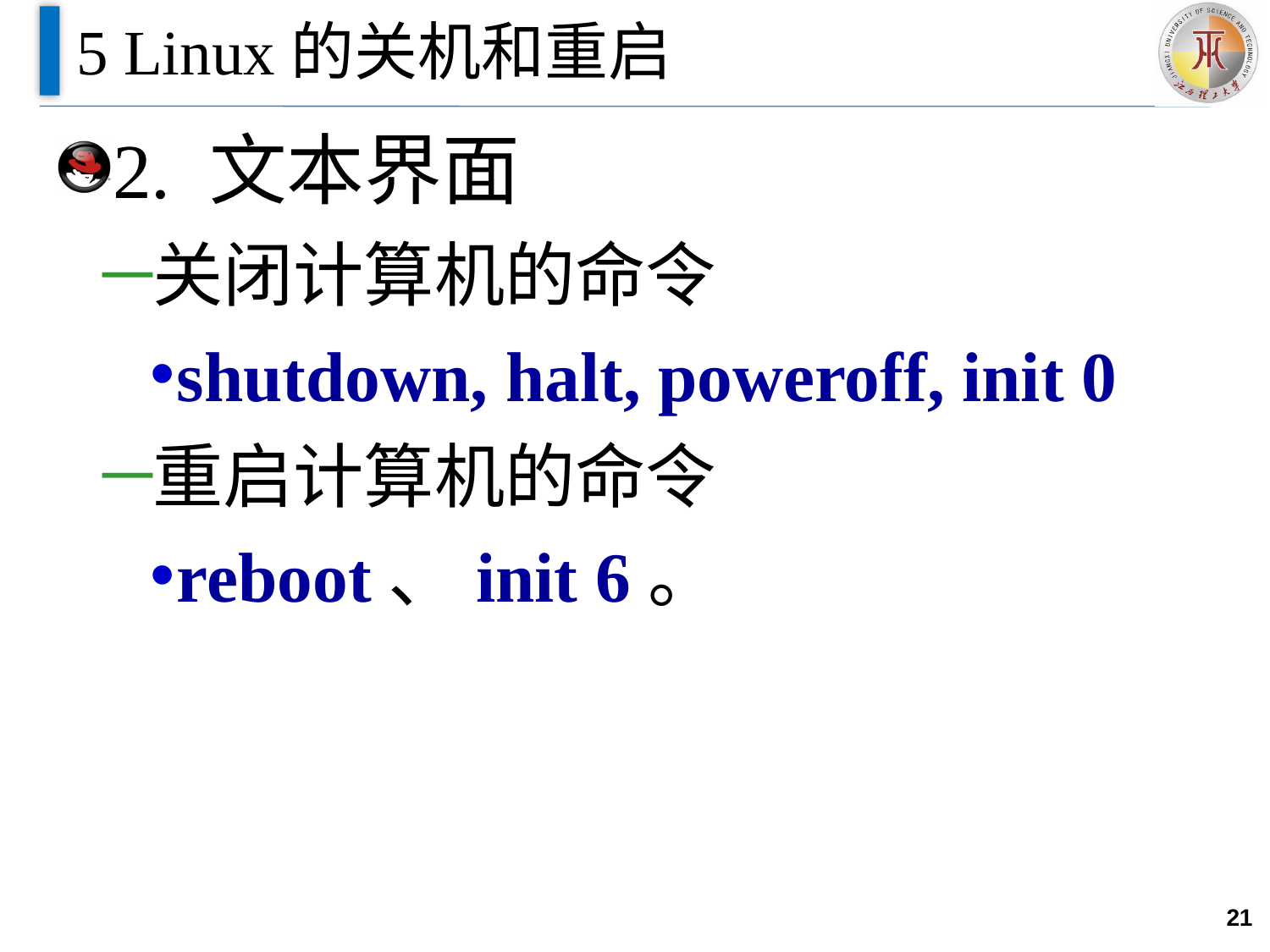

# 5 Linux的关机和重启
2. 文本界面
关闭计算机的命令
shutdown, halt, poweroff, init 0
重启计算机的命令
reboot、init 6。
21